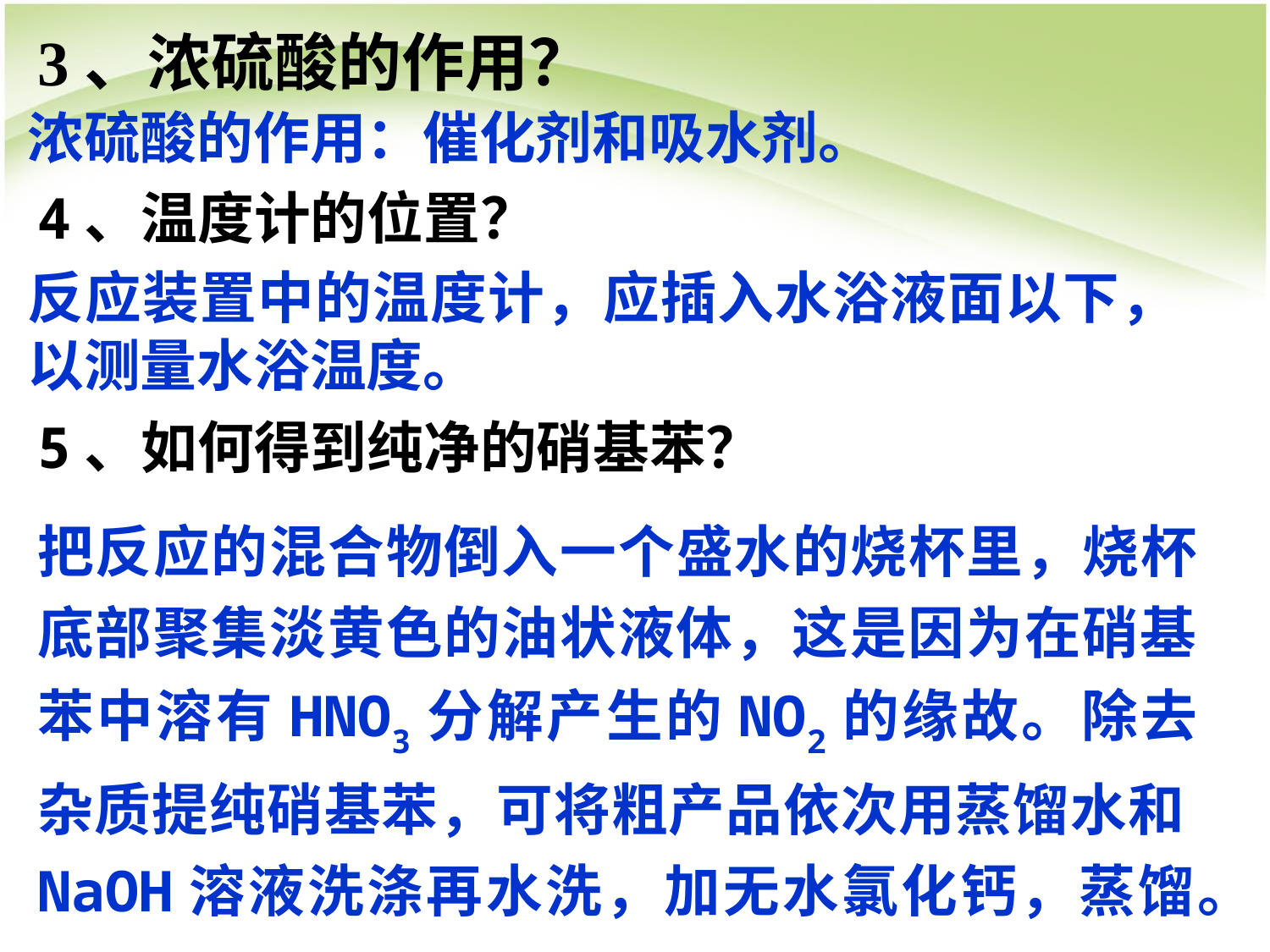

3、浓硫酸的作用？
浓硫酸的作用：催化剂和吸水剂。
4、温度计的位置？
反应装置中的温度计，应插入水浴液面以下，以测量水浴温度。
5、如何得到纯净的硝基苯？
把反应的混合物倒入一个盛水的烧杯里，烧杯底部聚集淡黄色的油状液体，这是因为在硝基苯中溶有HNO3分解产生的NO2的缘故。除去杂质提纯硝基苯，可将粗产品依次用蒸馏水和NaOH溶液洗涤再水洗，加无水氯化钙，蒸馏。